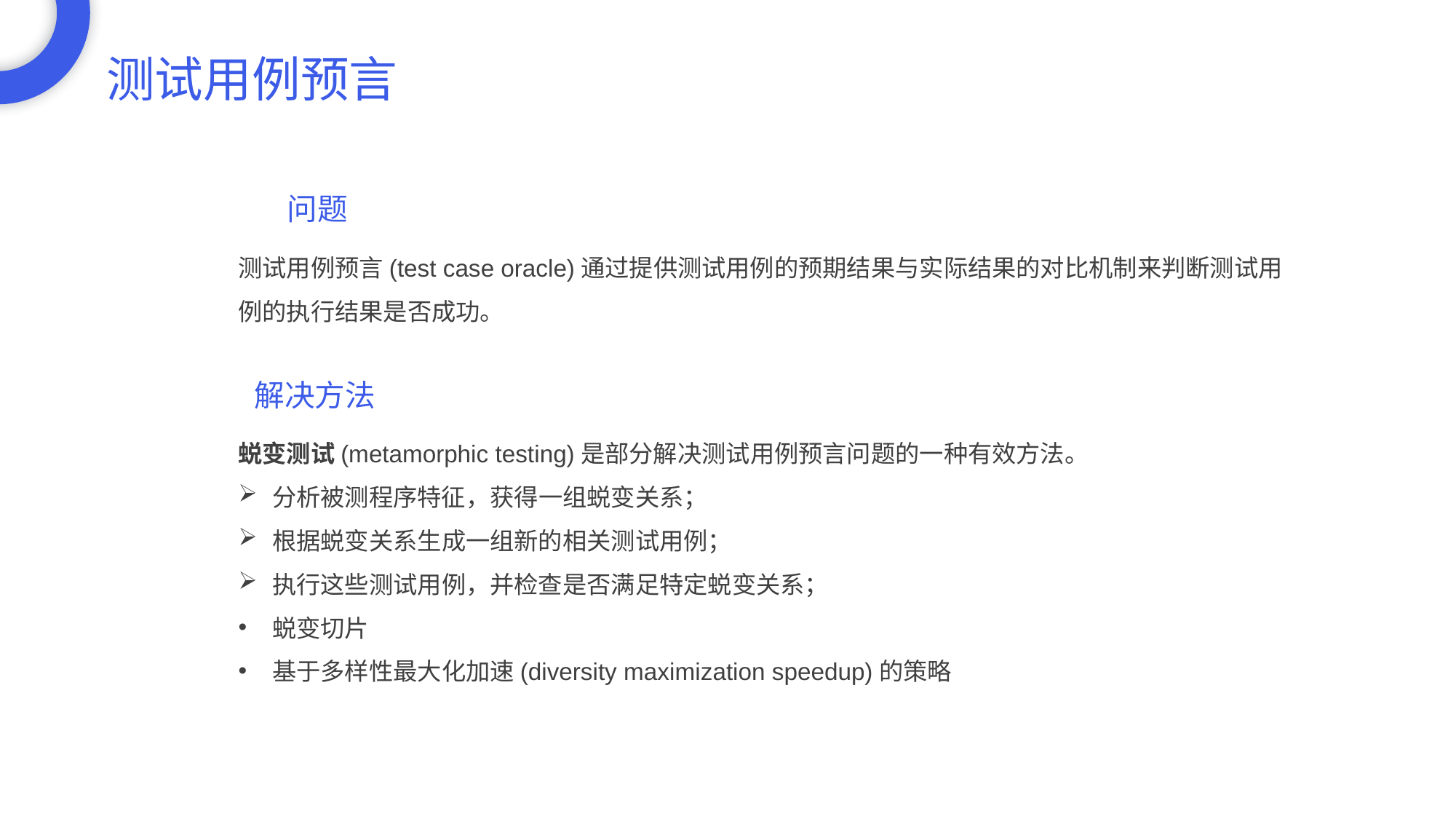

测试用例预言
问题
测试用例预言(test case oracle)通过提供测试用例的预期结果与实际结果的对比机制来判断测试用例的执行结果是否成功。
解决方法
蜕变测试(metamorphic testing)是部分解决测试用例预言问题的一种有效方法。
分析被测程序特征，获得一组蜕变关系；
根据蜕变关系生成一组新的相关测试用例；
执行这些测试用例，并检查是否满足特定蜕变关系；
蜕变切片
基于多样性最大化加速(diversity maximization speedup)的策略